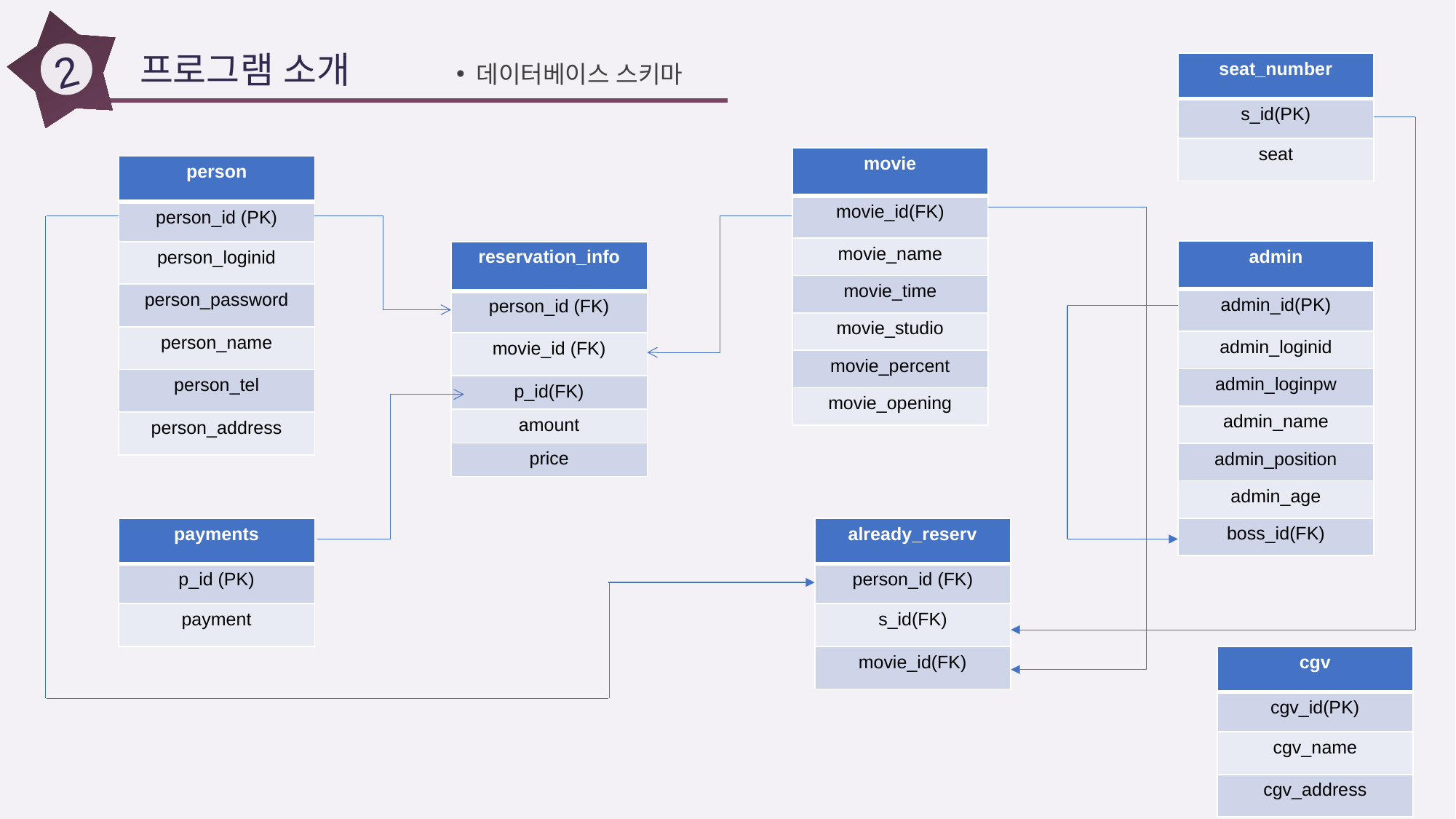

2
프로그램 소개
| seat\_number |
| --- |
| s\_id(PK) |
| seat |
데이터베이스 스키마
| movie |
| --- |
| movie\_id(FK) |
| movie\_name |
| movie\_time |
| movie\_studio |
| movie\_percent |
| movie\_opening |
| person |
| --- |
| person\_id (PK) |
| person\_loginid |
| person\_password |
| person\_name |
| person\_tel |
| person\_address |
| admin |
| --- |
| admin\_id(PK) |
| admin\_loginid |
| admin\_loginpw |
| admin\_name |
| admin\_position |
| admin\_age |
| boss\_id(FK) |
| reservation\_info |
| --- |
| person\_id (FK) |
| movie\_id (FK) |
| p\_id(FK) |
| amount |
| price |
| payments |
| --- |
| p\_id (PK) |
| payment |
| already\_reserv |
| --- |
| person\_id (FK) |
| s\_id(FK) |
| movie\_id(FK) |
| cgv |
| --- |
| cgv\_id(PK) |
| cgv\_name |
| cgv\_address |